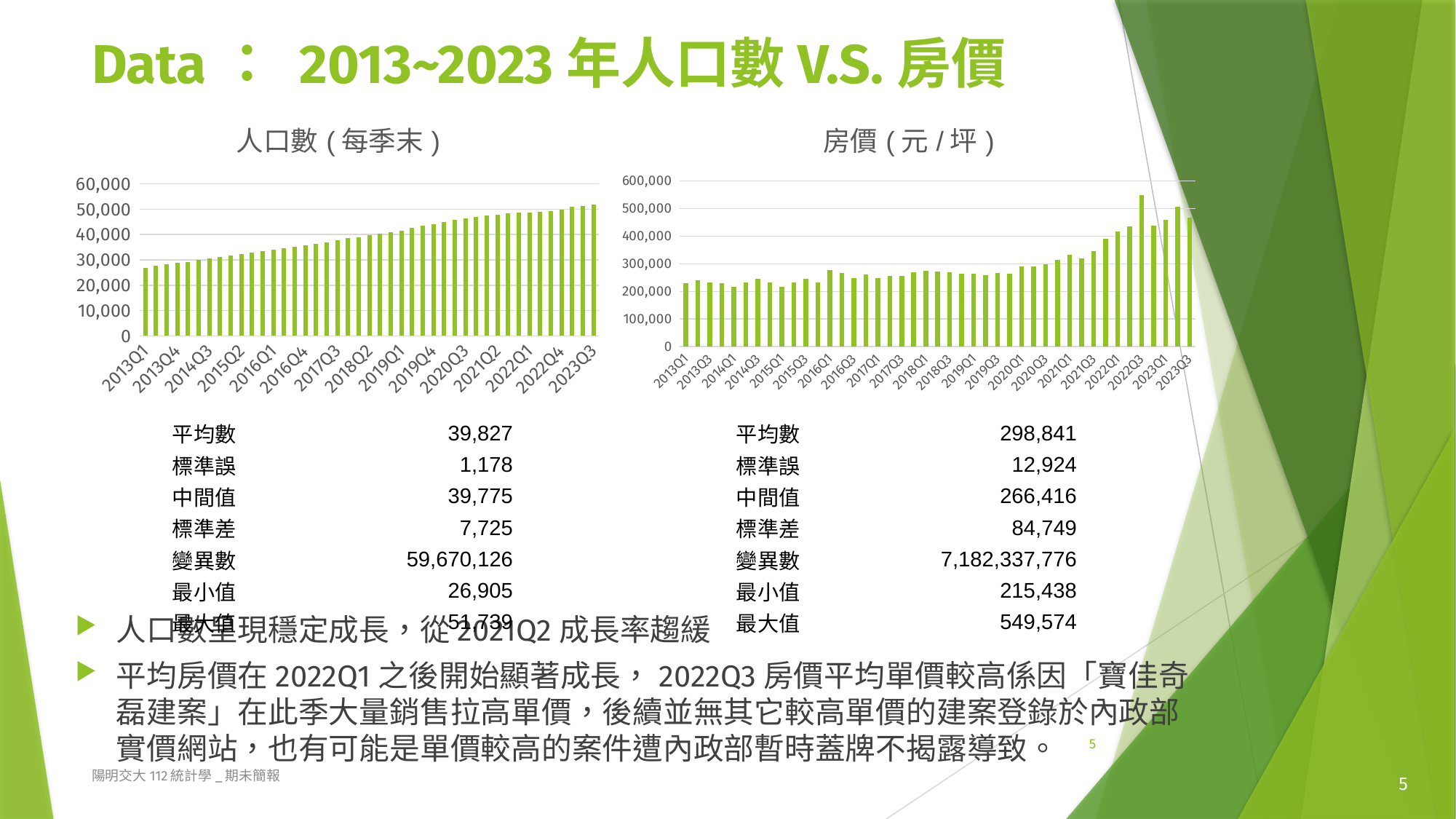

# Data： 2013~2023年人口數V.S.房價

### Chart: 人口數(每季末)

| Category | 人口數(每季末) |
|---|---|
| 2013Q1 | 26905.0 |
| 2013Q2 | 27563.0 |
| 2013Q3 | 28262.0 |
| 2013Q4 | 28797.0 |
| 2014Q1 | 29258.0 |
| 2014Q2 | 29879.0 |
| 2014Q3 | 30703.0 |
| 2014Q4 | 31214.0 |
| 2015Q1 | 31672.0 |
| 2015Q2 | 32427.0 |
| 2015Q3 | 32988.0 |
| 2015Q4 | 33466.0 |
| 2016Q1 | 33950.0 |
| 2016Q2 | 34593.0 |
| 2016Q3 | 35292.0 |
| 2016Q4 | 35864.0 |
| 2017Q1 | 36393.0 |
| 2017Q2 | 37048.0 |
| 2017Q3 | 37865.0 |
| 2017Q4 | 38509.0 |
| 2018Q1 | 39060.0 |
| 2018Q2 | 39775.0 |
| 2018Q3 | 40307.0 |
| 2018Q4 | 40906.0 |
| 2019Q1 | 41570.0 |
| 2019Q2 | 42610.0 |
| 2019Q3 | 43647.0 |
| 2019Q4 | 44239.0 |
| 2020Q1 | 45017.0 |
| 2020Q2 | 45867.0 |
| 2020Q3 | 46471.0 |
| 2020Q4 | 46998.0 |
| 2021Q1 | 47552.0 |
| 2021Q2 | 47943.0 |
| 2021Q3 | 48405.0 |
| 2021Q4 | 48765.0 |
| 2022Q1 | 48816.0 |
| 2022Q2 | 48910.0 |
| 2022Q3 | 49261.0 |
| 2022Q4 | 49906.0 |
| 2023Q1 | 50879.0 |
| 2023Q2 | 51259.0 |
| 2023Q3 | 51739.0 |

### Chart:

| Category | 房價(元/坪) |
|---|---|
| 2013Q1 | 229293.0 |
| 2013Q2 | 239764.0 |
| 2013Q3 | 231521.0 |
| 2013Q4 | 229970.0 |
| 2014Q1 | 215438.0 |
| 2014Q2 | 231639.0 |
| 2014Q3 | 245741.0 |
| 2014Q4 | 233423.0 |
| 2015Q1 | 215438.0 |
| 2015Q2 | 231639.0 |
| 2015Q3 | 245741.0 |
| 2015Q4 | 233423.0 |
| 2016Q1 | 277494.0 |
| 2016Q2 | 267412.0 |
| 2016Q3 | 247154.0 |
| 2016Q4 | 261217.0 |
| 2017Q1 | 247930.0 |
| 2017Q2 | 254723.0 |
| 2017Q3 | 257089.0 |
| 2017Q4 | 268791.0 |
| 2018Q1 | 274705.0 |
| 2018Q2 | 272276.0 |
| 2018Q3 | 269627.0 |
| 2018Q4 | 263216.0 |
| 2019Q1 | 262802.0 |
| 2019Q2 | 258854.0 |
| 2019Q3 | 266416.0 |
| 2019Q4 | 263686.0 |
| 2020Q1 | 290421.0 |
| 2020Q2 | 289200.0 |
| 2020Q3 | 297845.0 |
| 2020Q4 | 314128.0 |
| 2021Q1 | 331203.0 |
| 2021Q2 | 319040.0 |
| 2021Q3 | 344799.0 |
| 2021Q4 | 390426.0 |
| 2022Q1 | 417680.0 |
| 2022Q2 | 436295.0 |
| 2022Q3 | 549574.0 |
| 2022Q4 | 438198.0 |
| 2023Q1 | 459609.0 |
| 2023Q2 | 507542.0 |
| 2023Q3 | 467786.0 |
| 平均數 | 39,827 |
| --- | --- |
| 標準誤 | 1,178 |
| 中間值 | 39,775 |
| 標準差 | 7,725 |
| 變異數 | 59,670,126 |
| 最小值 | 26,905 |
| 最大值 | 51,739 |
| 平均數 | 298,841 |
| --- | --- |
| 標準誤 | 12,924 |
| 中間值 | 266,416 |
| 標準差 | 84,749 |
| 變異數 | 7,182,337,776 |
| 最小值 | 215,438 |
| 最大值 | 549,574 |
人口數呈現穩定成長，從2021Q2成長率趨緩
平均房價在2022Q1之後開始顯著成長，2022Q3房價平均單價較高係因「寶佳奇磊建案」在此季大量銷售拉高單價，後續並無其它較高單價的建案登錄於內政部實價網站，也有可能是單價較高的案件遭內政部暫時蓋牌不揭露導致。
5
陽明交大112統計學_期未簡報
5